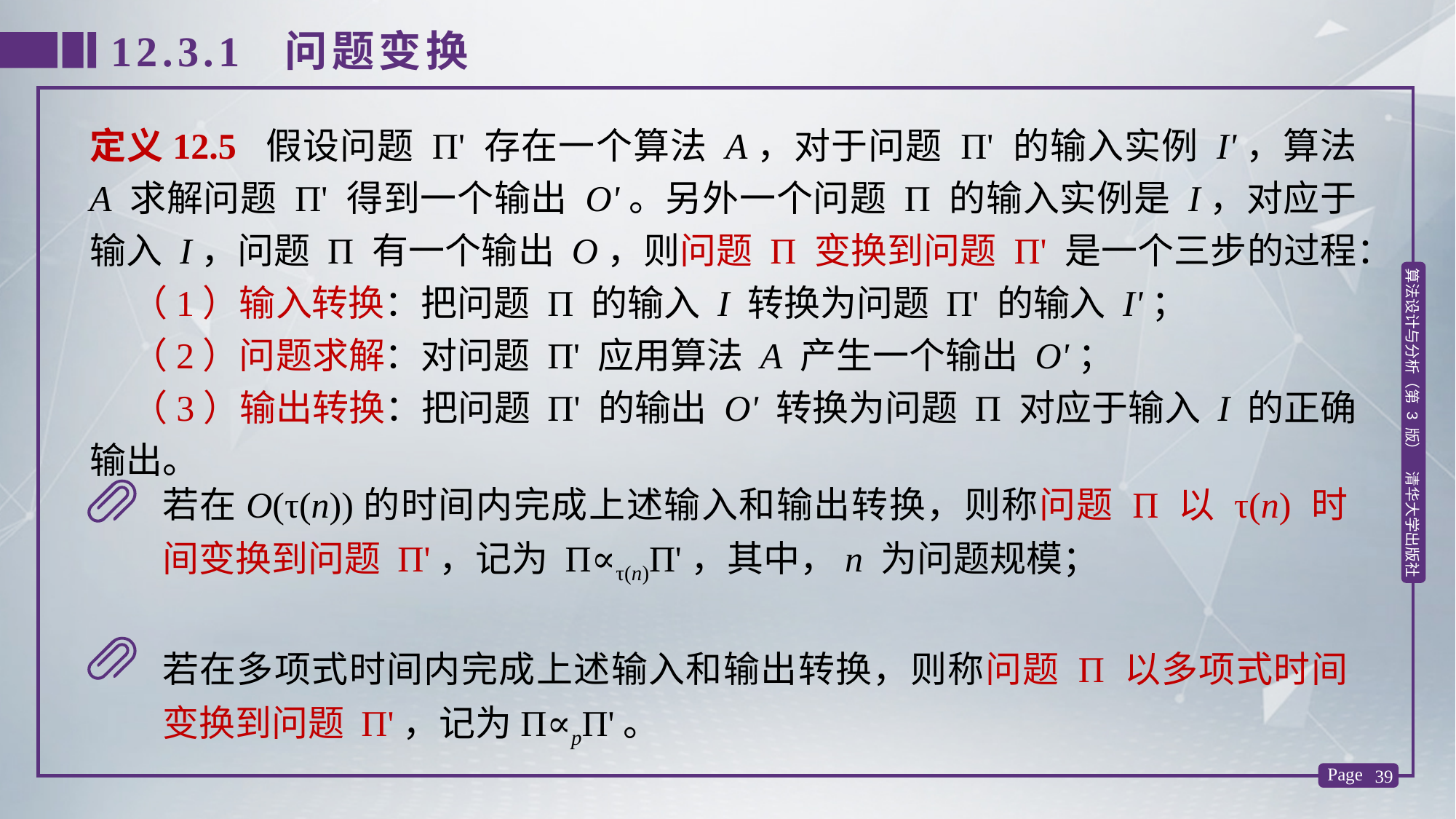

12.3.1  问题变换
定义12.5  假设问题 Π' 存在一个算法 A，对于问题 Π' 的输入实例 I'，算法 A 求解问题 Π' 得到一个输出 O'。另外一个问题 Π 的输入实例是 I，对应于输入 I，问题 Π 有一个输出 O，则问题 Π 变换到问题 Π' 是一个三步的过程：
    （1）输入转换：把问题 Π 的输入 I 转换为问题 Π' 的输入 I'；
    （2）问题求解：对问题 Π' 应用算法 A 产生一个输出 O'；
    （3）输出转换：把问题 Π' 的输出 O' 转换为问题 Π 对应于输入 I 的正确输出。
若在O(τ(n))的时间内完成上述输入和输出转换，则称问题 Π 以 τ(n) 时间变换到问题 Π'，记为 Π∝τ(n)Π'，其中，n 为问题规模；

若在多项式时间内完成上述输入和输出转换，则称问题 Π 以多项式时间变换到问题 Π'，记为Π∝pΠ'。